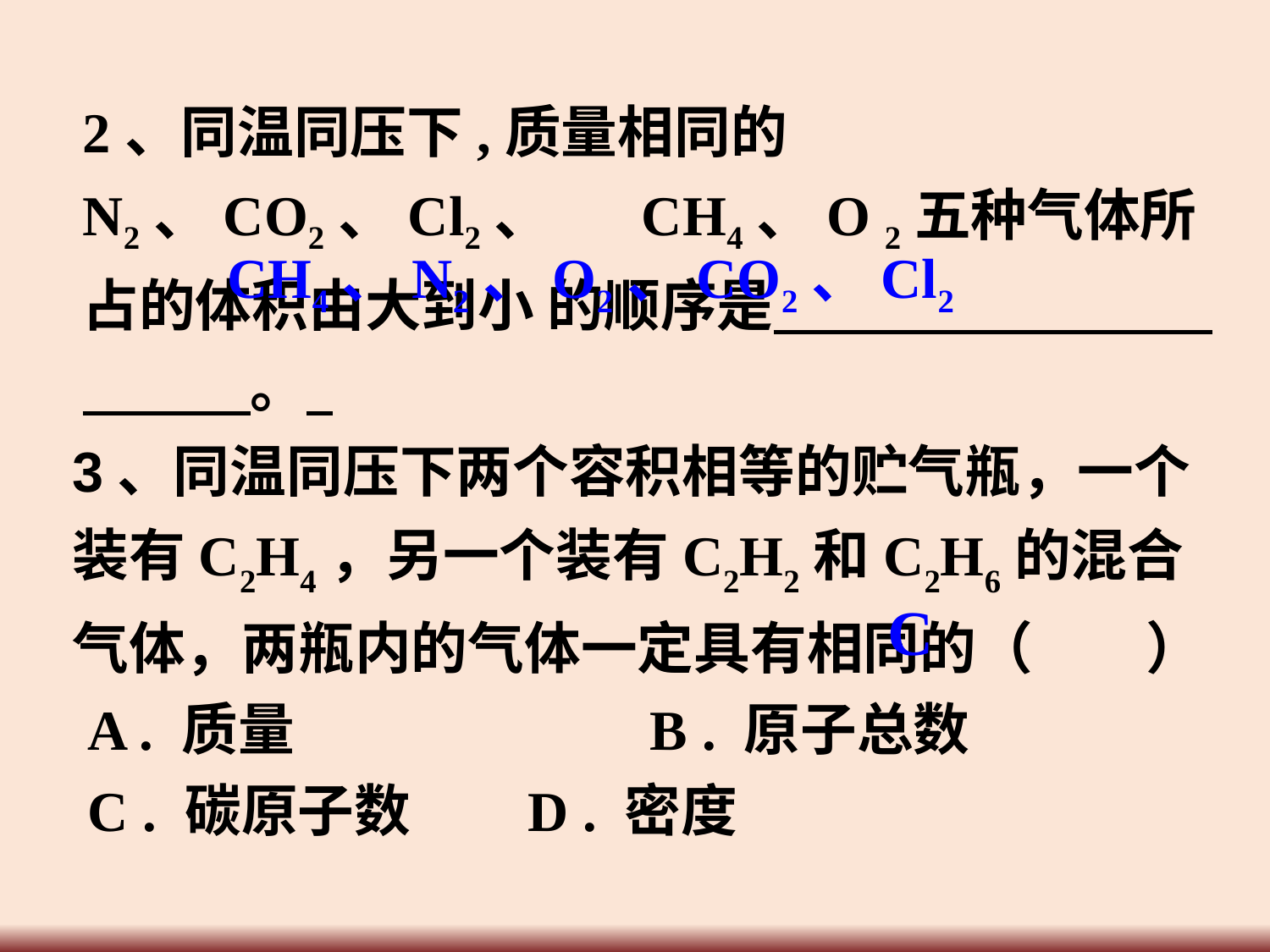

2、同温同压下,质量相同的N2、CO2、Cl2、      CH4、O 2五种气体所占的体积由大到小 的顺序是                                                。
CH4、N2、O2、CO2、Cl2
3、同温同压下两个容积相等的贮气瓶，一个装有C2H4，另一个装有C2H2和C2H6的混合气体，两瓶内的气体一定具有相同的（　　）
 A . 质量			　B . 原子总数
 C . 碳原子数        D . 密度
C